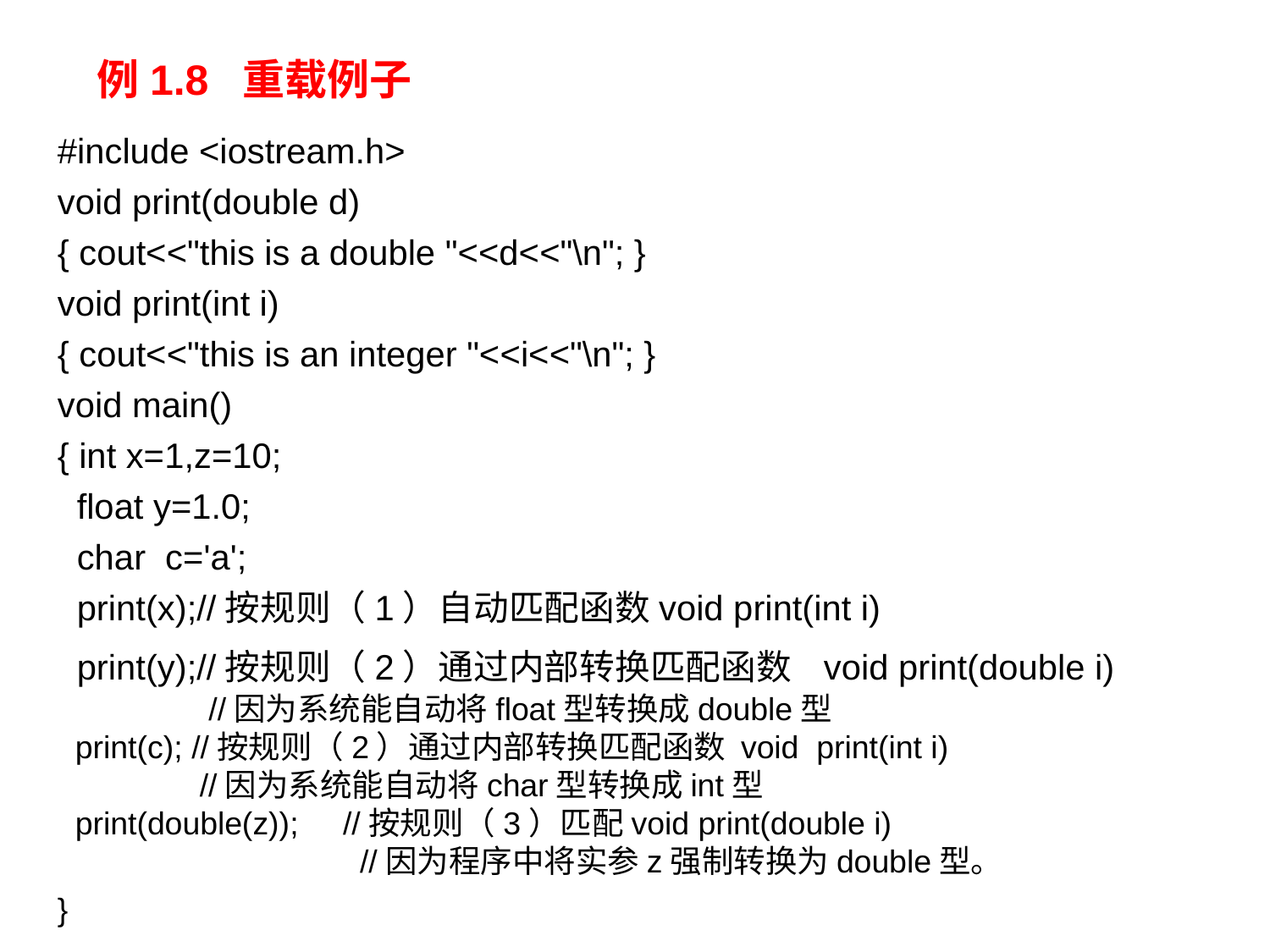

例1.8  重载例子
#include <iostream.h>
void print(double d)
{ cout<<"this is a double "<<d<<"\n"; }
void print(int i)
{ cout<<"this is an integer "<<i<<"\n"; }
void main()
{ int x=1,z=10;
  float y=1.0;
  char  c='a';
  print(x);//按规则（1）自动匹配函数void print(int i)
  print(y);//按规则（2）通过内部转换匹配函数   void print(double i)
                 //因为系统能自动将float型转换成double型
  print(c); //按规则（2）通过内部转换匹配函数 void  print(int i)
                //因为系统能自动将char型转换成int型
  print(double(z));     //按规则（3）匹配void print(double i)
                                  //因为程序中将实参z强制转换为double型。
}